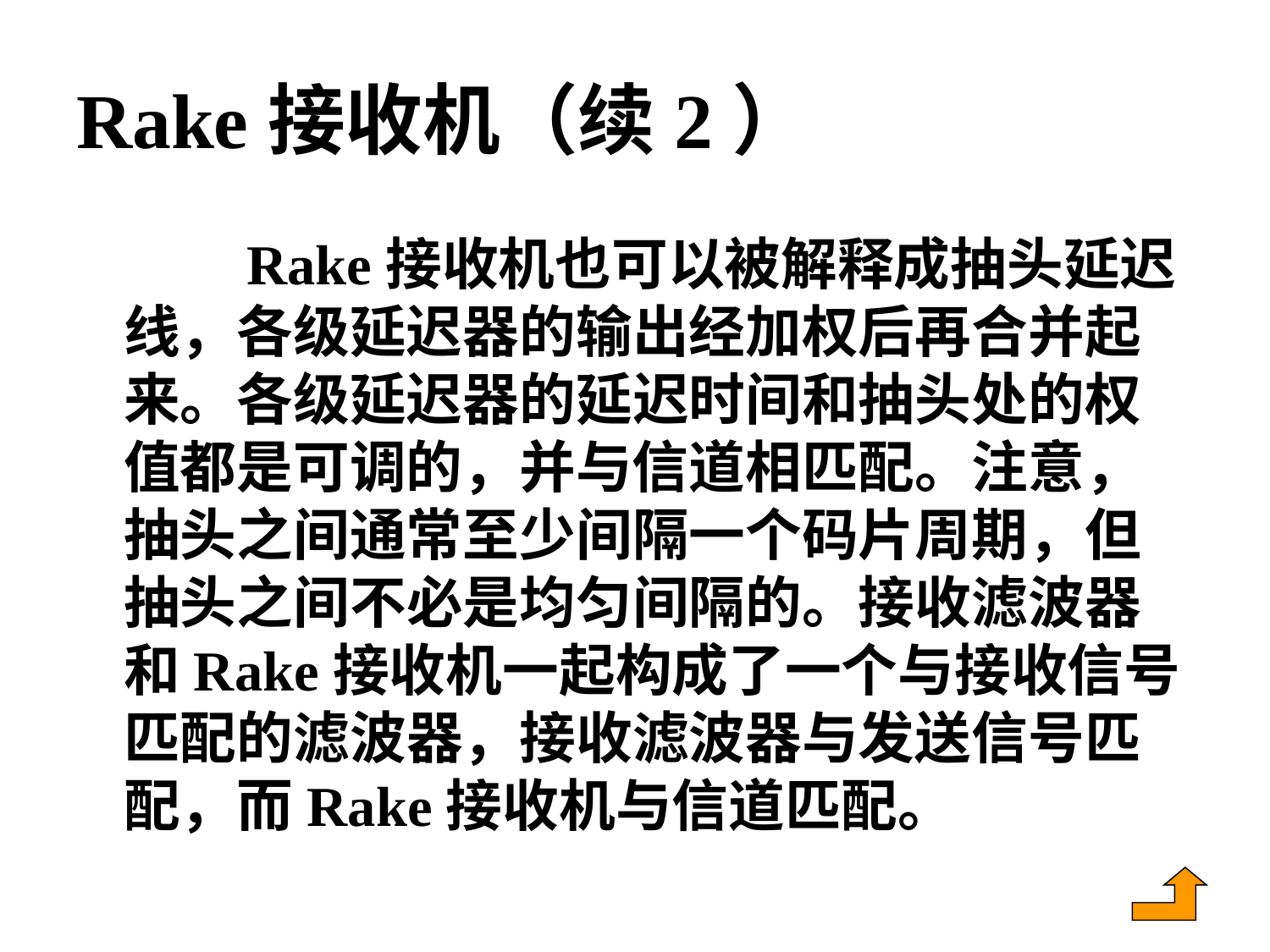

# Rake接收机（续2）
            Rake接收机也可以被解释成抽头延迟线，各级延迟器的输出经加权后再合并起来。各级延迟器的延迟时间和抽头处的权值都是可调的，并与信道相匹配。注意，抽头之间通常至少间隔一个码片周期，但抽头之间不必是均匀间隔的。接收滤波器和Rake接收机一起构成了一个与接收信号匹配的滤波器，接收滤波器与发送信号匹配，而Rake接收机与信道匹配。